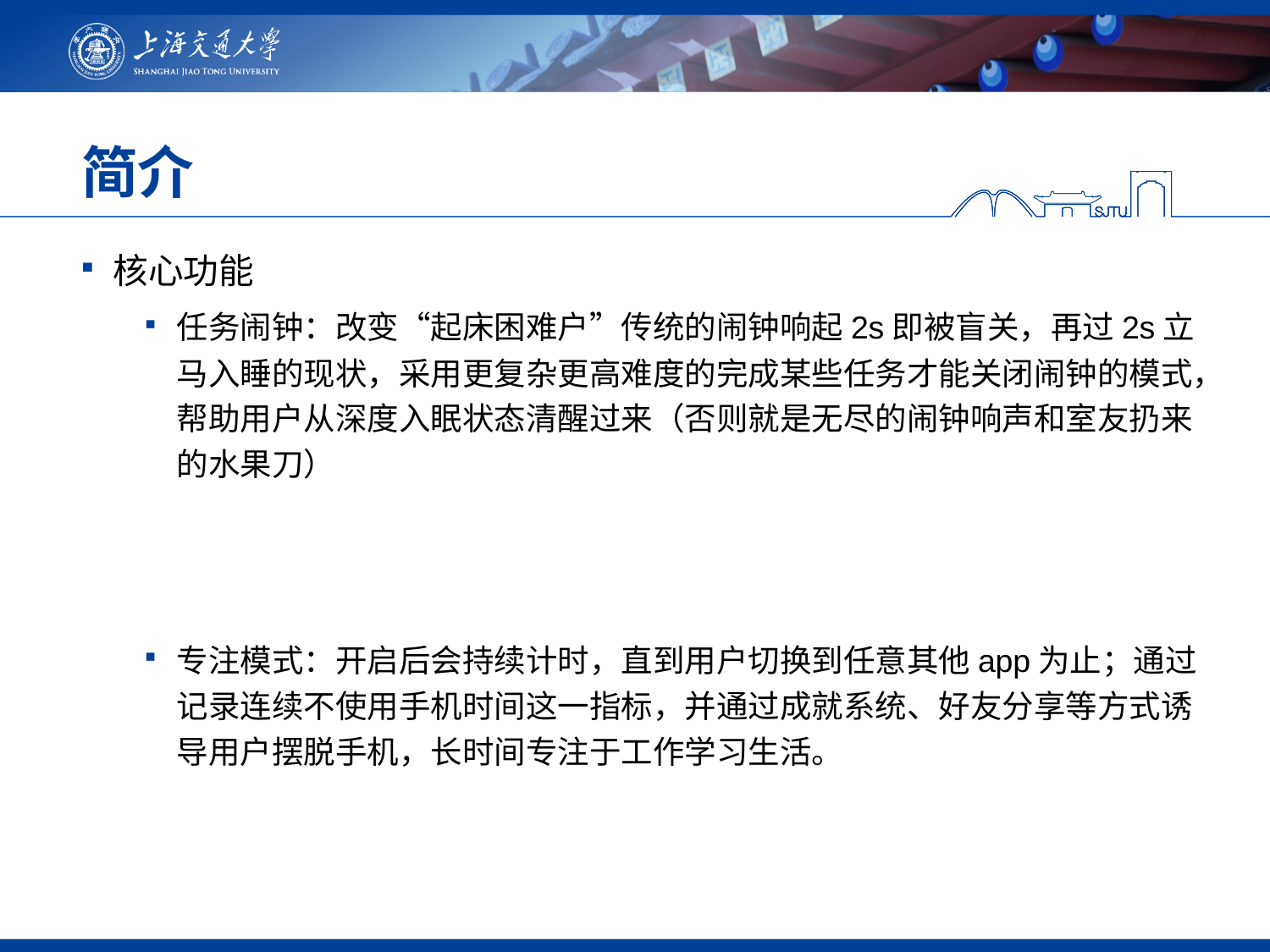

# 简介
核心功能
任务闹钟：改变“起床困难户”传统的闹钟响起2s即被盲关，再过2s立马入睡的现状，采用更复杂更高难度的完成某些任务才能关闭闹钟的模式，帮助用户从深度入眠状态清醒过来（否则就是无尽的闹钟响声和室友扔来的水果刀）

专注模式：开启后会持续计时，直到用户切换到任意其他app为止；通过记录连续不使用手机时间这一指标，并通过成就系统、好友分享等方式诱导用户摆脱手机，长时间专注于工作学习生活。